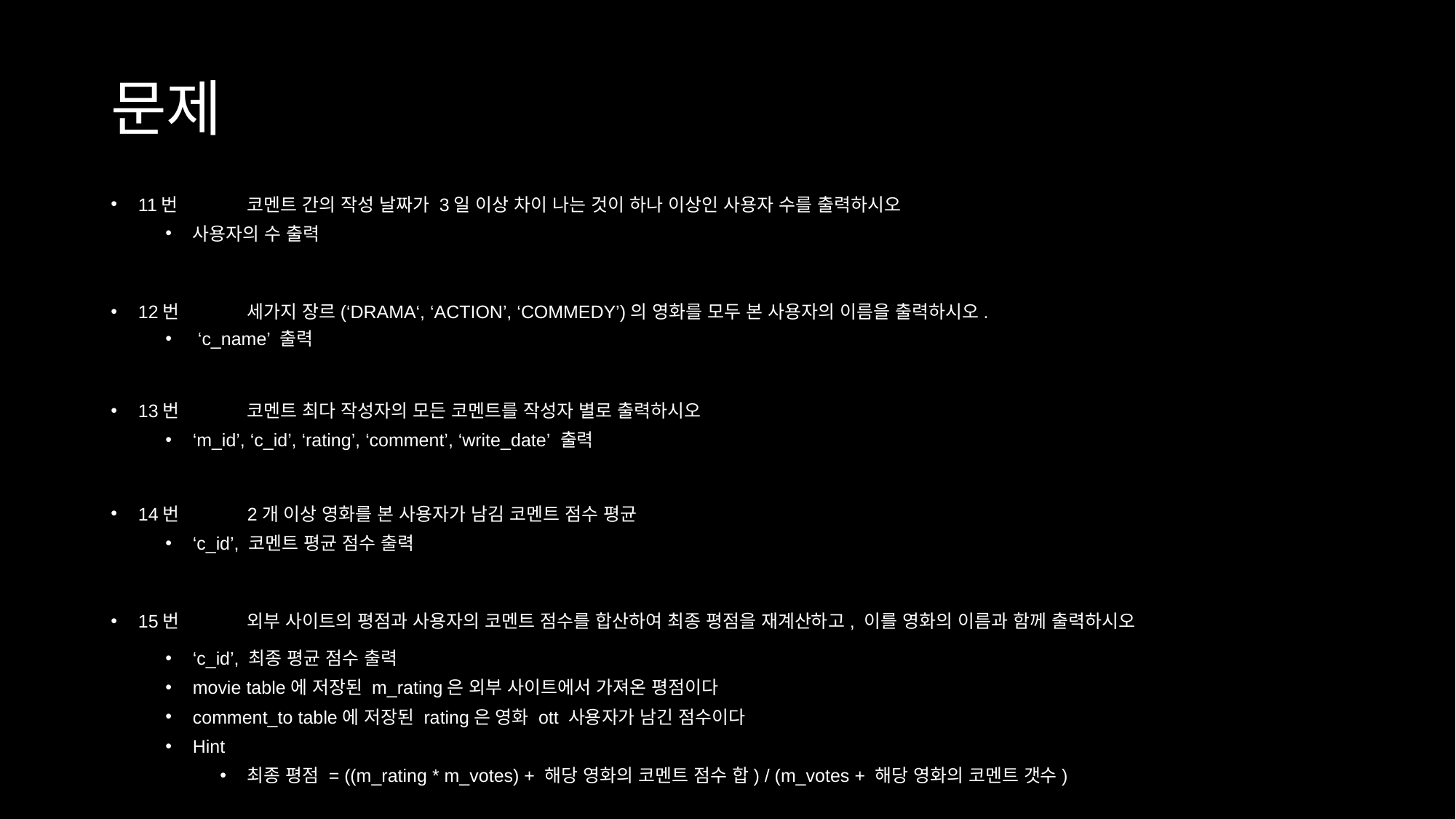

# 문제
11번	코멘트 간의 작성 날짜가 3일 이상 차이 나는 것이 하나 이상인 사용자 수를 출력하시오
사용자의 수 출력

12번	세가지 장르(‘DRAMA‘, ‘ACTION’, ‘COMMEDY’)의 영화를 모두 본 사용자의 이름을 출력하시오.
 ‘c_name’ 출력

13번	코멘트 최다 작성자의 모든 코멘트를 작성자 별로 출력하시오
‘m_id’, ‘c_id’, ‘rating’, ‘comment’, ‘write_date’ 출력

14번	2개 이상 영화를 본 사용자가 남김 코멘트 점수 평균
‘c_id’, 코멘트 평균 점수 출력

15번	외부 사이트의 평점과 사용자의 코멘트 점수를 합산하여 최종 평점을 재계산하고, 이를 영화의 이름과 함께 출력하시오
‘c_id’, 최종 평균 점수 출력
movie table에 저장된 m_rating은 외부 사이트에서 가져온 평점이다
comment_to table에 저장된 rating은 영화 ott 사용자가 남긴 점수이다
Hint
최종 평점 = ((m_rating * m_votes) + 해당 영화의 코멘트 점수 합) / (m_votes + 해당 영화의 코멘트 갯수)